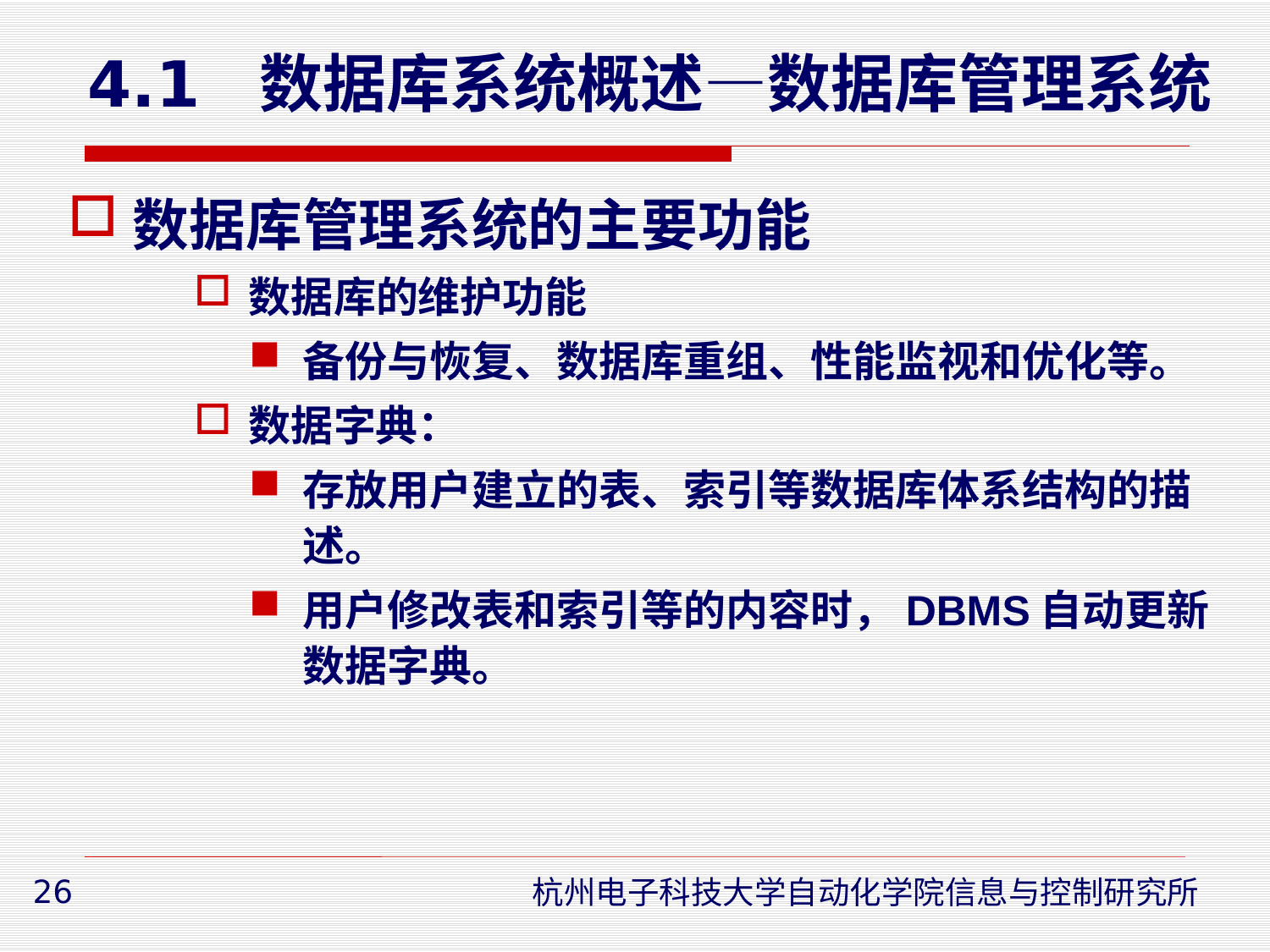

# 4.1  数据库系统概述—数据库管理系统
数据库管理系统的主要功能
数据库的维护功能
备份与恢复、数据库重组、性能监视和优化等。
数据字典：
存放用户建立的表、索引等数据库体系结构的描述。
用户修改表和索引等的内容时，DBMS自动更新数据字典。